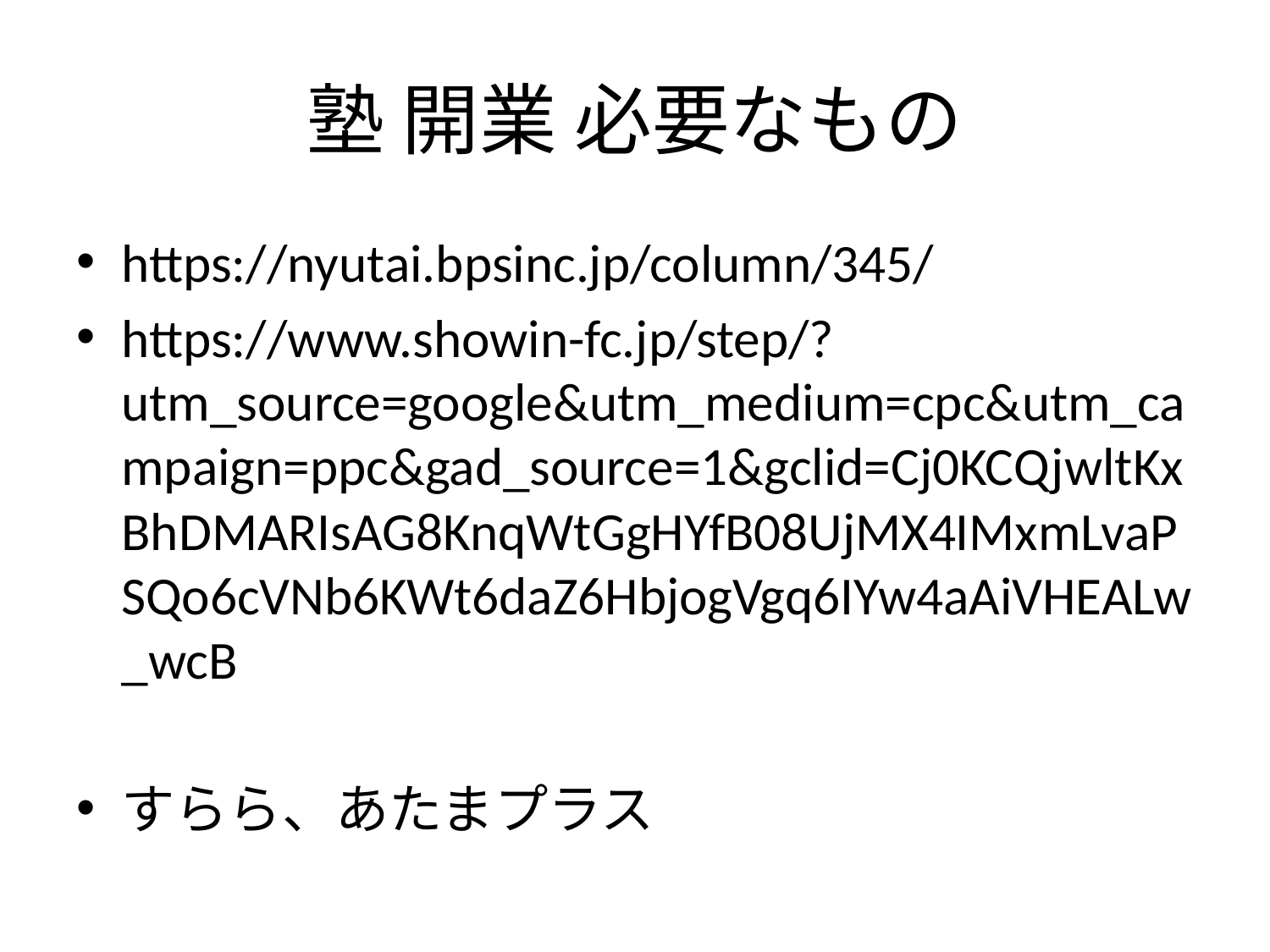

# 塾 開業 必要なもの
https://nyutai.bpsinc.jp/column/345/
https://www.showin-fc.jp/step/?utm_source=google&utm_medium=cpc&utm_campaign=ppc&gad_source=1&gclid=Cj0KCQjwltKxBhDMARIsAG8KnqWtGgHYfB08UjMX4IMxmLvaPSQo6cVNb6KWt6daZ6HbjogVgq6IYw4aAiVHEALw_wcB

すらら、あたまプラス